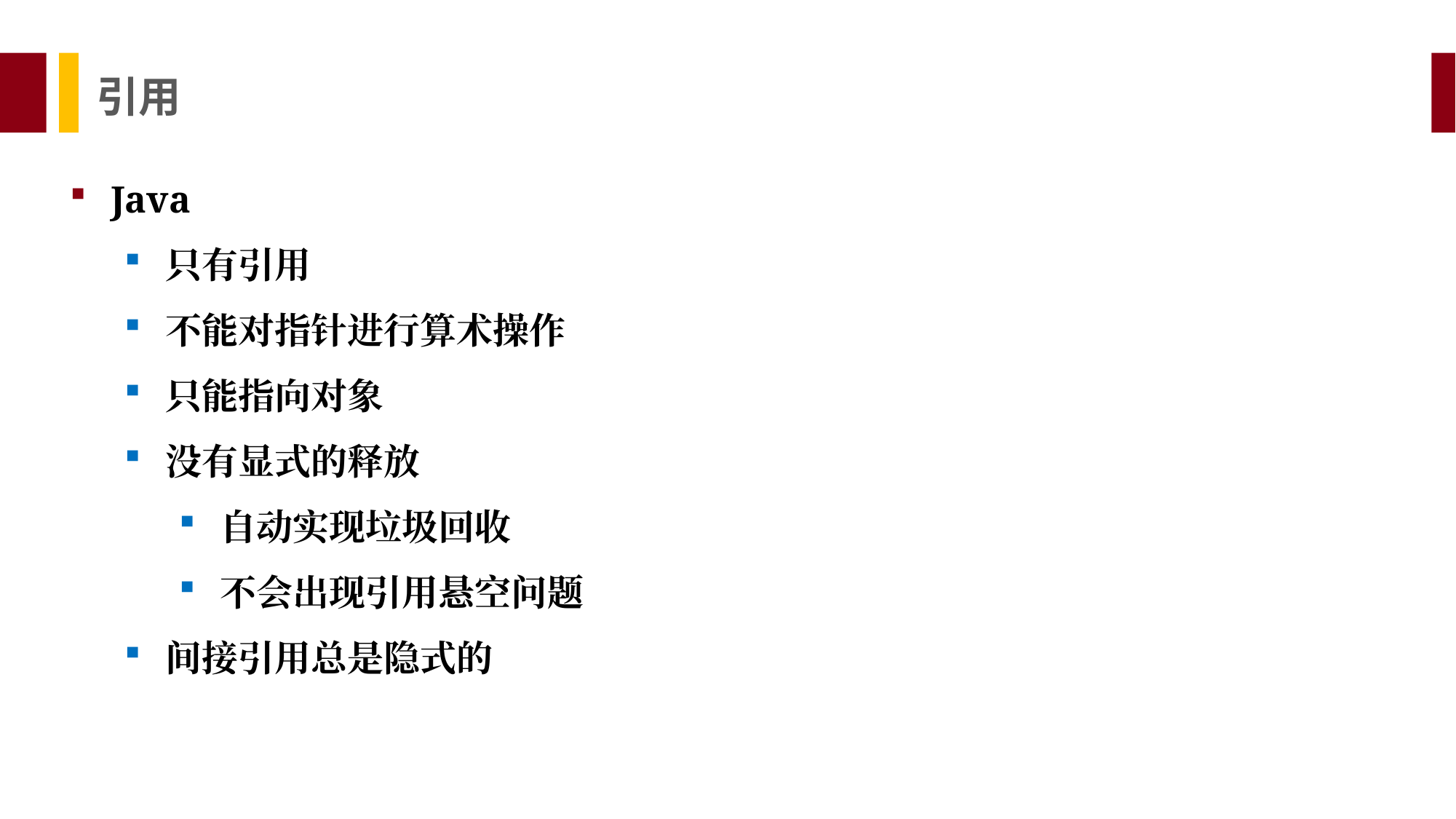

引用
Java
只有引用
不能对指针进行算术操作
只能指向对象
没有显式的释放
自动实现垃圾回收
不会出现引用悬空问题
间接引用总是隐式的